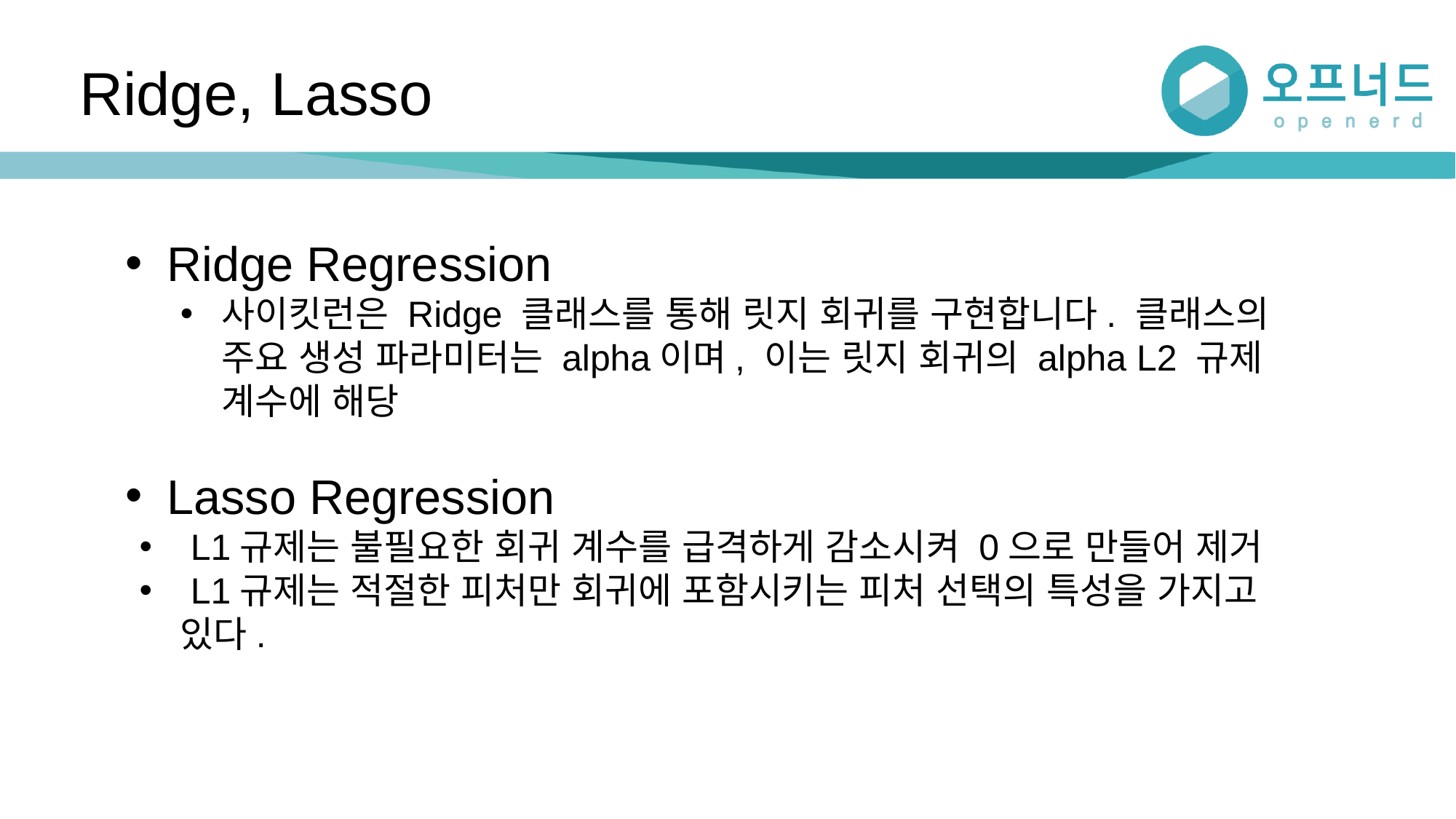

# Ridge, Lasso
Ridge Regression
사이킷런은 Ridge 클래스를 통해 릿지 회귀를 구현합니다. 클래스의 주요 생성 파라미터는 alpha이며, 이는 릿지 회귀의 alpha L2 규제 계수에 해당

Lasso Regression
 L1규제는 불필요한 회귀 계수를 급격하게 감소시켜 0으로 만들어 제거
 L1규제는 적절한 피처만 회귀에 포함시키는 피처 선택의 특성을 가지고 있다.